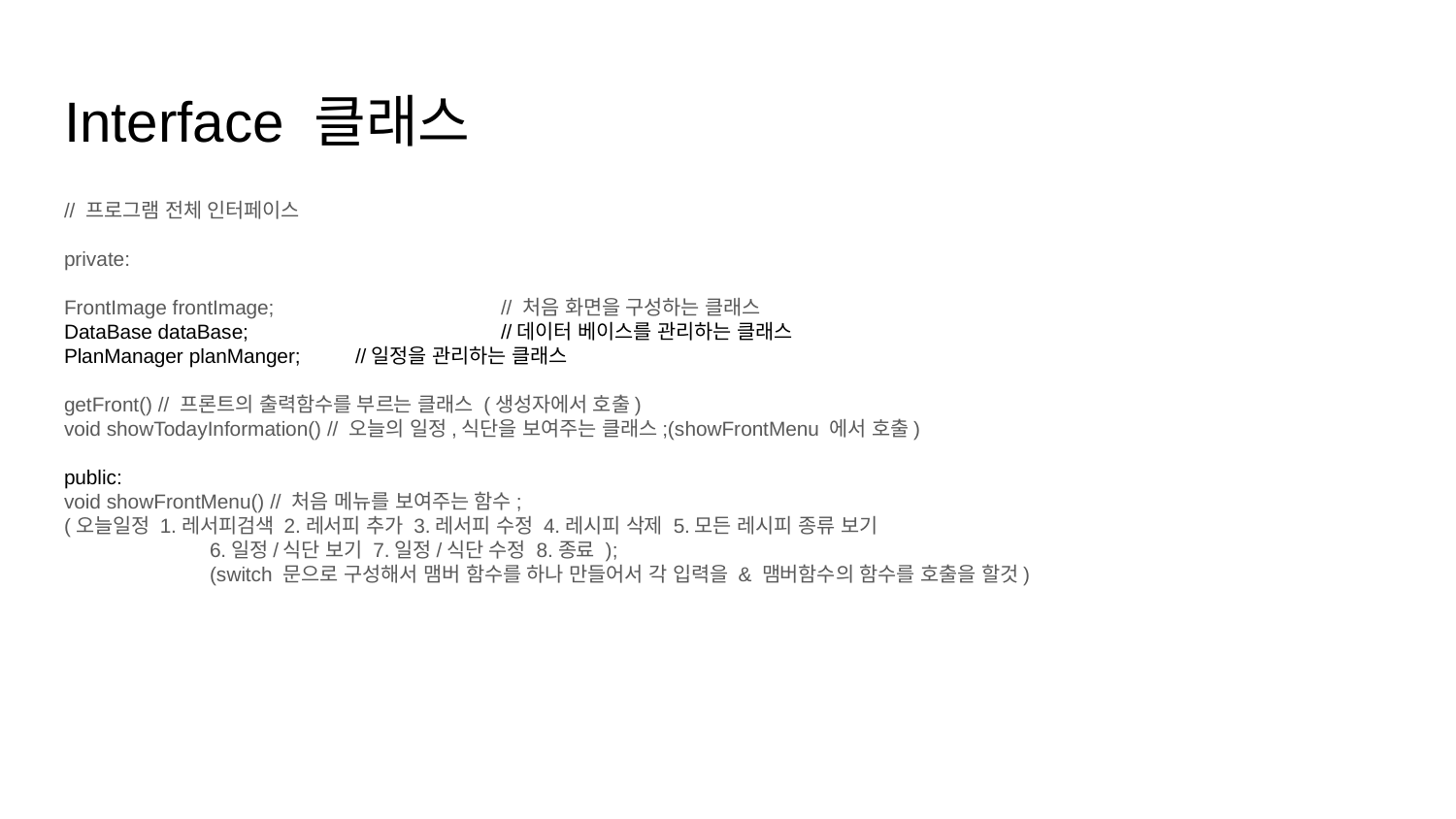

# Interface 클래스
// 프로그램 전체 인터페이스

private:

FrontImage frontImage;		// 처음 화면을 구성하는 클래스
DataBase dataBase;		//데이터 베이스를 관리하는 클래스
PlanManager planManger; 	//일정을 관리하는 클래스

getFront() // 프론트의 출력함수를 부르는 클래스 (생성자에서 호출)
void showTodayInformation() // 오늘의 일정,식단을 보여주는 클래스;(showFrontMenu 에서 호출)

public:
void showFrontMenu() // 처음 메뉴를 보여주는 함수;
(오늘일정 1.레서피검색 2.레서피 추가 3.레서피 수정 4.레시피 삭제 5.모든 레시피 종류 보기
6.일정/식단 보기 7.일정/식단 수정 8.종료 );
(switch 문으로 구성해서 맴버 함수를 하나 만들어서 각 입력을 & 맴버함수의 함수를 호출을 할것)